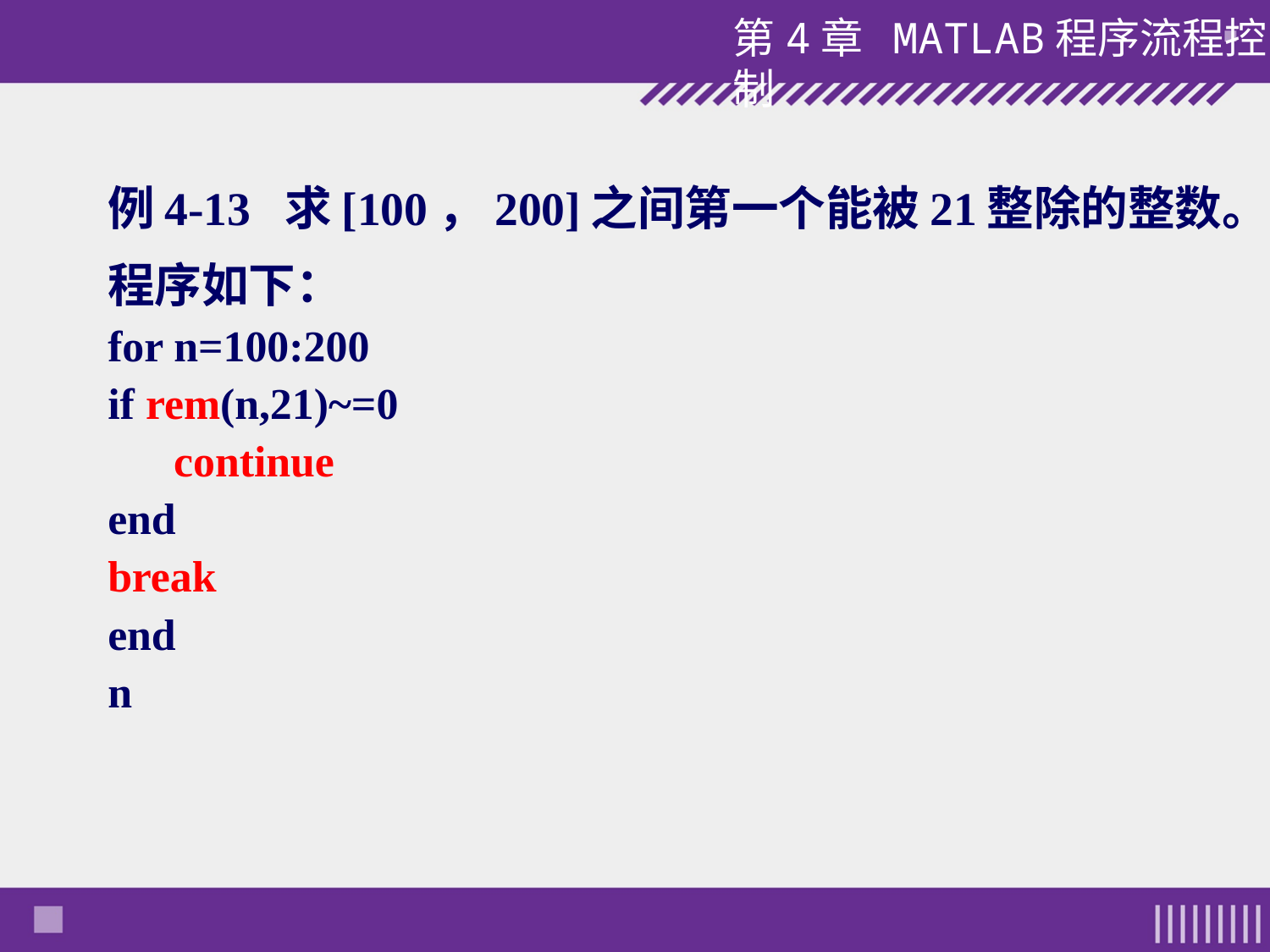

例4-13  求[100，200]之间第一个能被21整除的整数。
程序如下：
for n=100:200
if rem(n,21)~=0
      continue
end
break
end
n